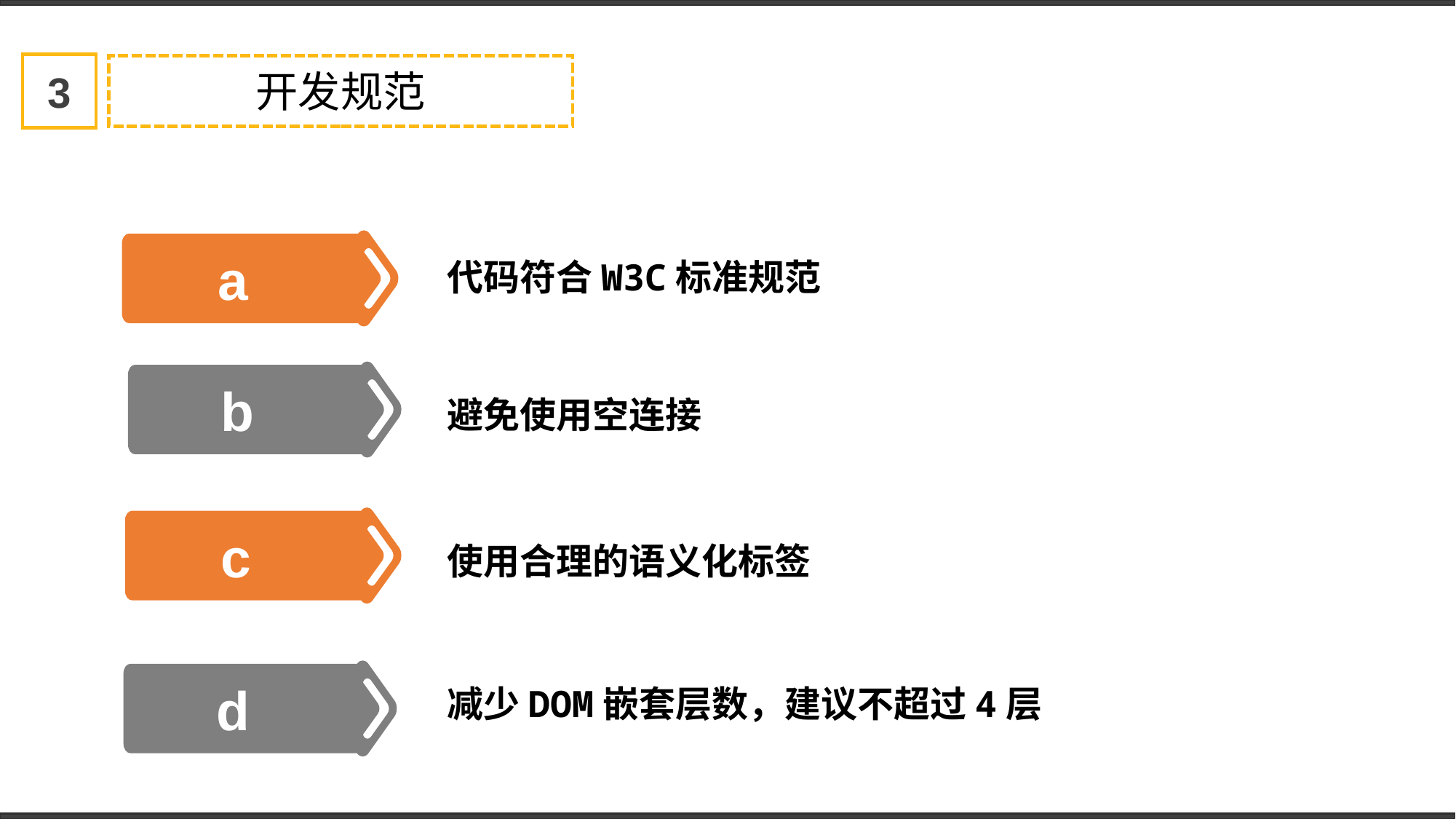

3

开发规范
代码符合W3C标准规范
a
避免使用空连接
b
使用合理的语义化标签
c
减少DOM嵌套层数，建议不超过4层
d